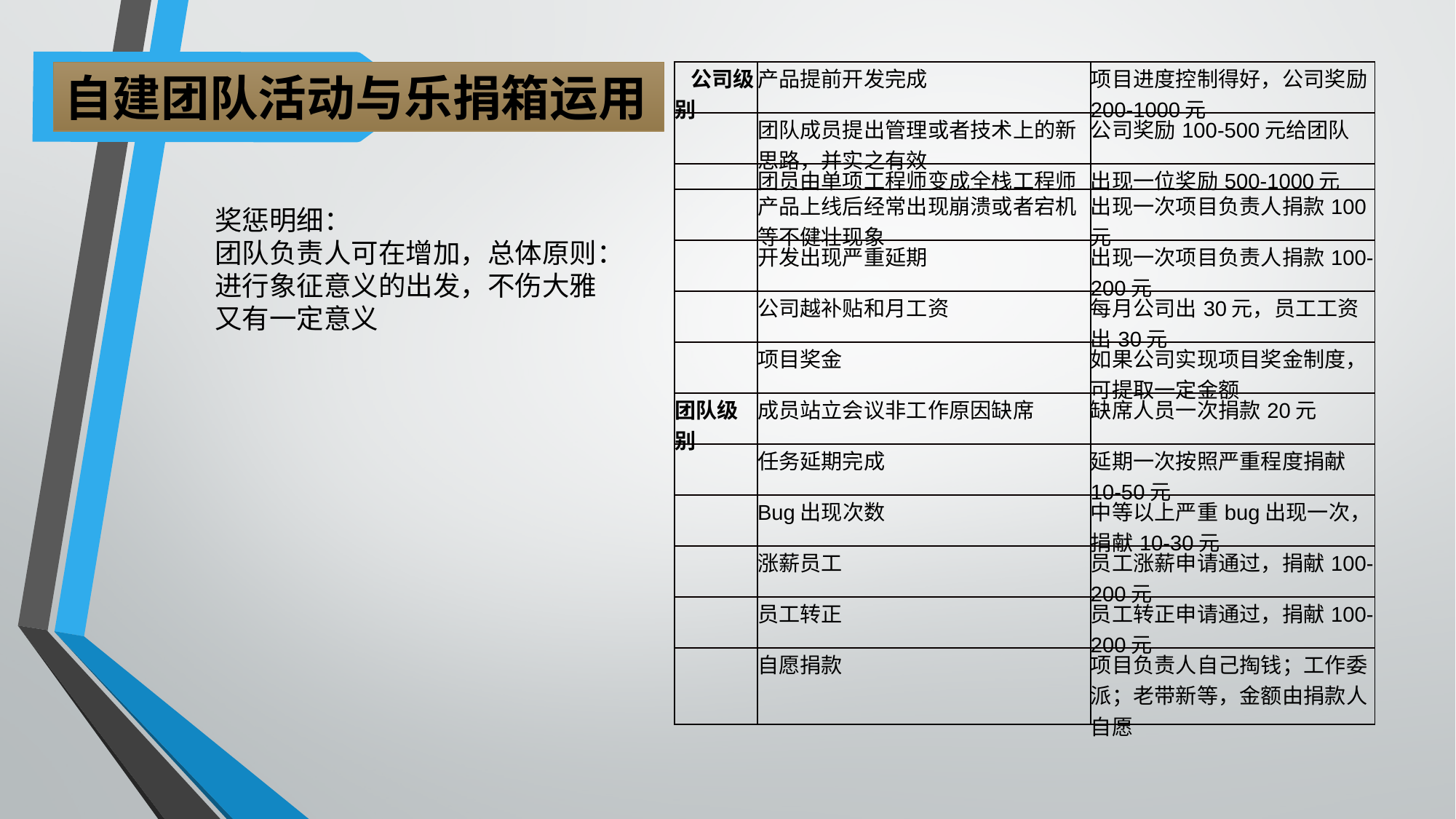

自建团队活动与乐捐箱运用
| 公司级别 | 产品提前开发完成 | 项目进度控制得好，公司奖励200-1000元 |
| --- | --- | --- |
|  | 团队成员提出管理或者技术上的新思路，并实之有效 | 公司奖励100-500元给团队 |
|  | 团员由单项工程师变成全栈工程师 | 出现一位奖励500-1000元 |
|  | 产品上线后经常出现崩溃或者宕机等不健壮现象 | 出现一次项目负责人捐款100元 |
|  | 开发出现严重延期 | 出现一次项目负责人捐款100-200元 |
|  | 公司越补贴和月工资 | 每月公司出30元，员工工资出30元 |
|  | 项目奖金 | 如果公司实现项目奖金制度，可提取一定金额 |
| 团队级别 | 成员站立会议非工作原因缺席 | 缺席人员一次捐款20元 |
|  | 任务延期完成 | 延期一次按照严重程度捐献10-50元 |
|  | Bug出现次数 | 中等以上严重bug出现一次，捐献10-30元 |
|  | 涨薪员工 | 员工涨薪申请通过，捐献100-200元 |
|  | 员工转正 | 员工转正申请通过，捐献100-200元 |
|  | 自愿捐款 | 项目负责人自己掏钱；工作委派；老带新等，金额由捐款人自愿 |
奖惩明细：
团队负责人可在增加，总体原则：进行象征意义的出发，不伤大雅又有一定意义